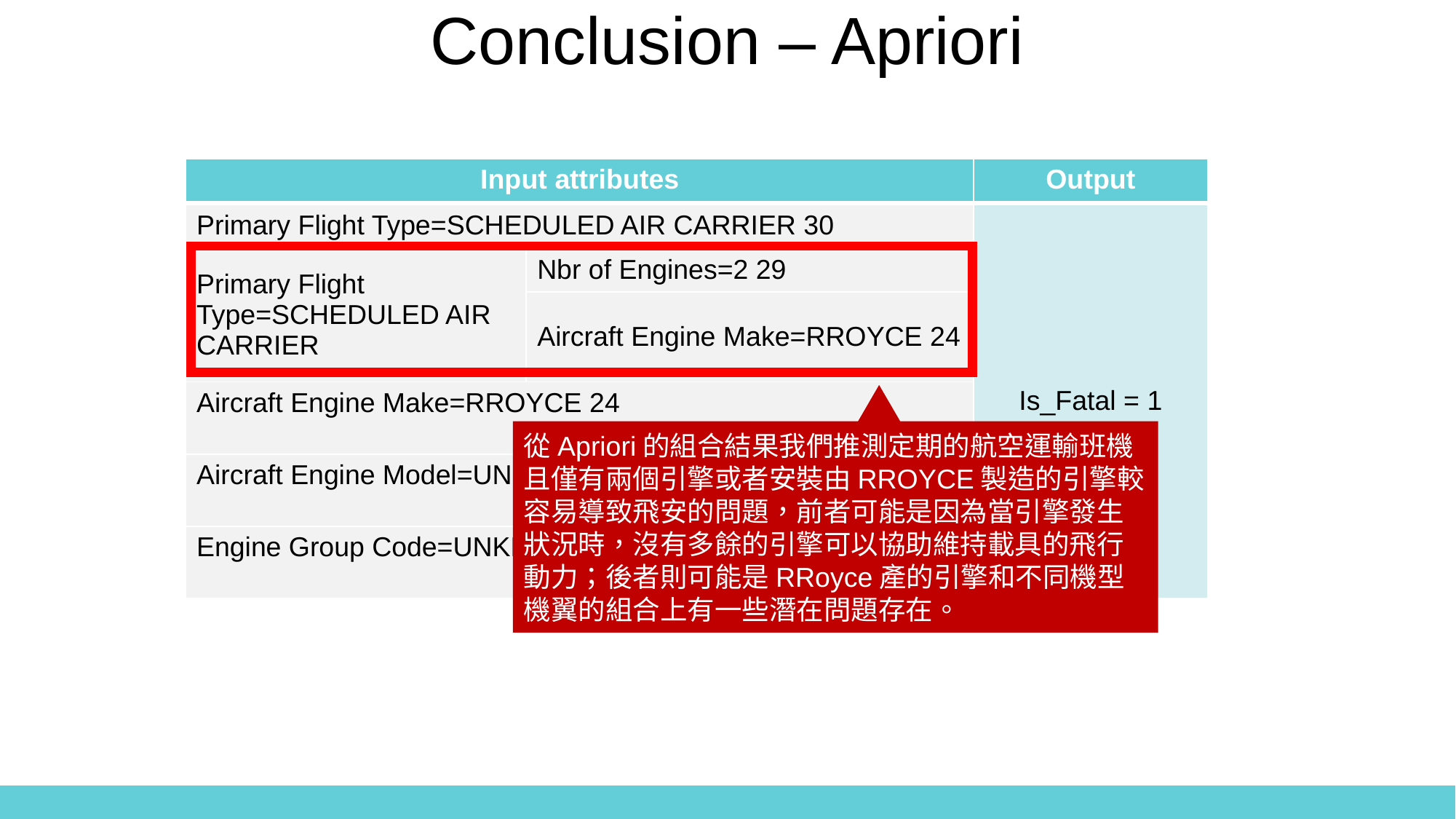

Conclusion – Apriori
| Input attributes |  | Output |
| --- | --- | --- |
| Primary Flight Type=SCHEDULED AIR CARRIER 30 |  | Is\_Fatal = 1 |
| Primary Flight Type=SCHEDULED AIR CARRIER | Nbr of Engines=2 29 |  |
|  | Aircraft Engine Make=RROYCE 24 |  |
| Aircraft Engine Make=RROYCE 24 |  |  |
| Aircraft Engine Model=UNKNOW 24 |  |  |
| Engine Group Code=UNKNOW 24 |  |  |

從Apriori的組合結果我們推測定期的航空運輸班機且僅有兩個引擎或者安裝由RROYCE製造的引擎較容易導致飛安的問題，前者可能是因為當引擎發生狀況時，沒有多餘的引擎可以協助維持載具的飛行動力；後者則可能是RRoyce產的引擎和不同機型機翼的組合上有一些潛在問題存在。